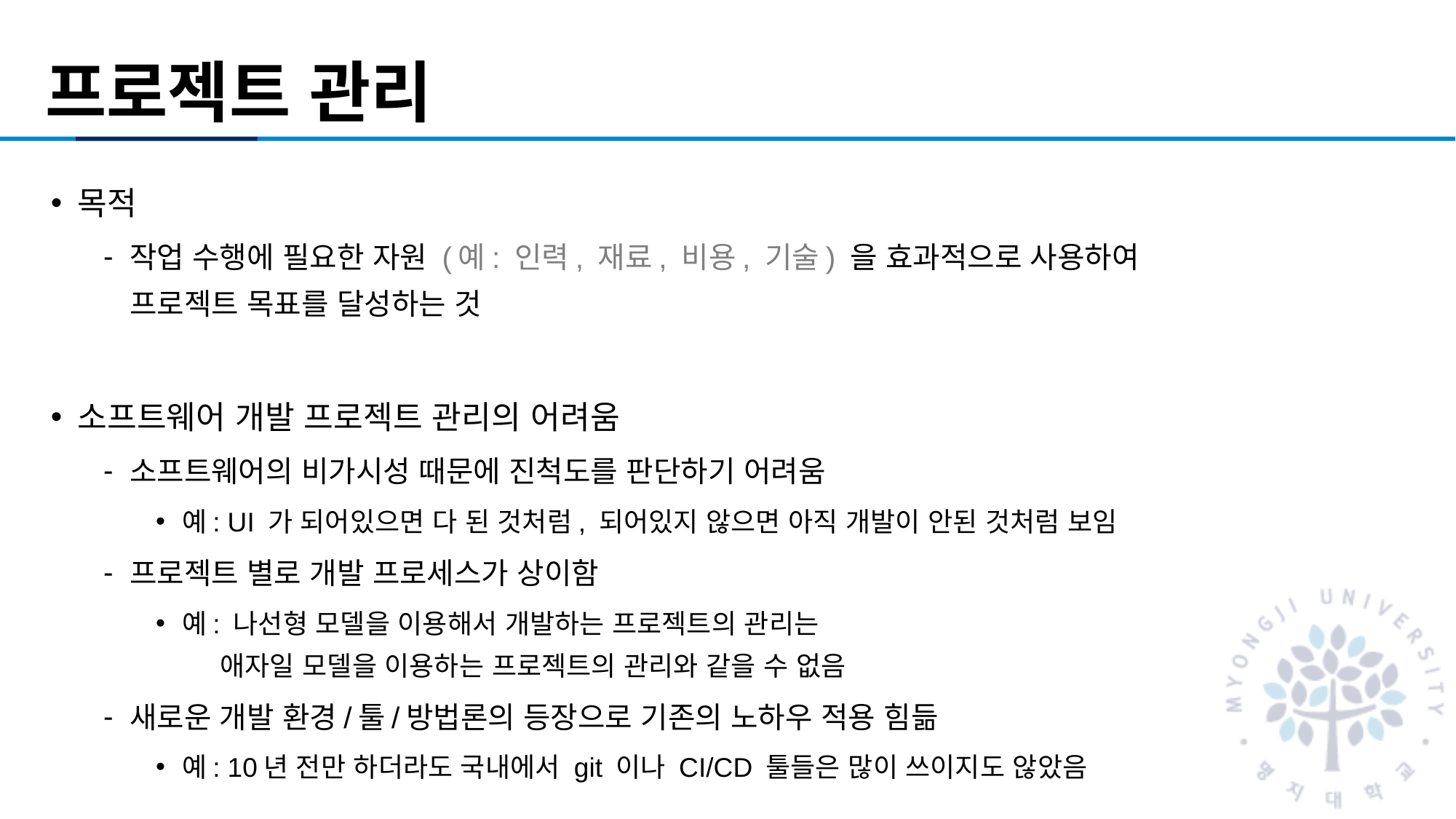

# 프로젝트 관리
목적
작업 수행에 필요한 자원 (예: 인력, 재료, 비용, 기술) 을 효과적으로 사용하여
프로젝트 목표를 달성하는 것

소프트웨어 개발 프로젝트 관리의 어려움
소프트웨어의 비가시성 때문에 진척도를 판단하기 어려움
예: UI 가 되어있으면 다 된 것처럼, 되어있지 않으면 아직 개발이 안된 것처럼 보임
프로젝트 별로 개발 프로세스가 상이함
예: 나선형 모델을 이용해서 개발하는 프로젝트의 관리는
     애자일 모델을 이용하는 프로젝트의 관리와 같을 수 없음
새로운 개발 환경/툴/방법론의 등장으로 기존의 노하우 적용 힘듦
예: 10년 전만 하더라도 국내에서 git 이나 CI/CD 툴들은 많이 쓰이지도 않았음